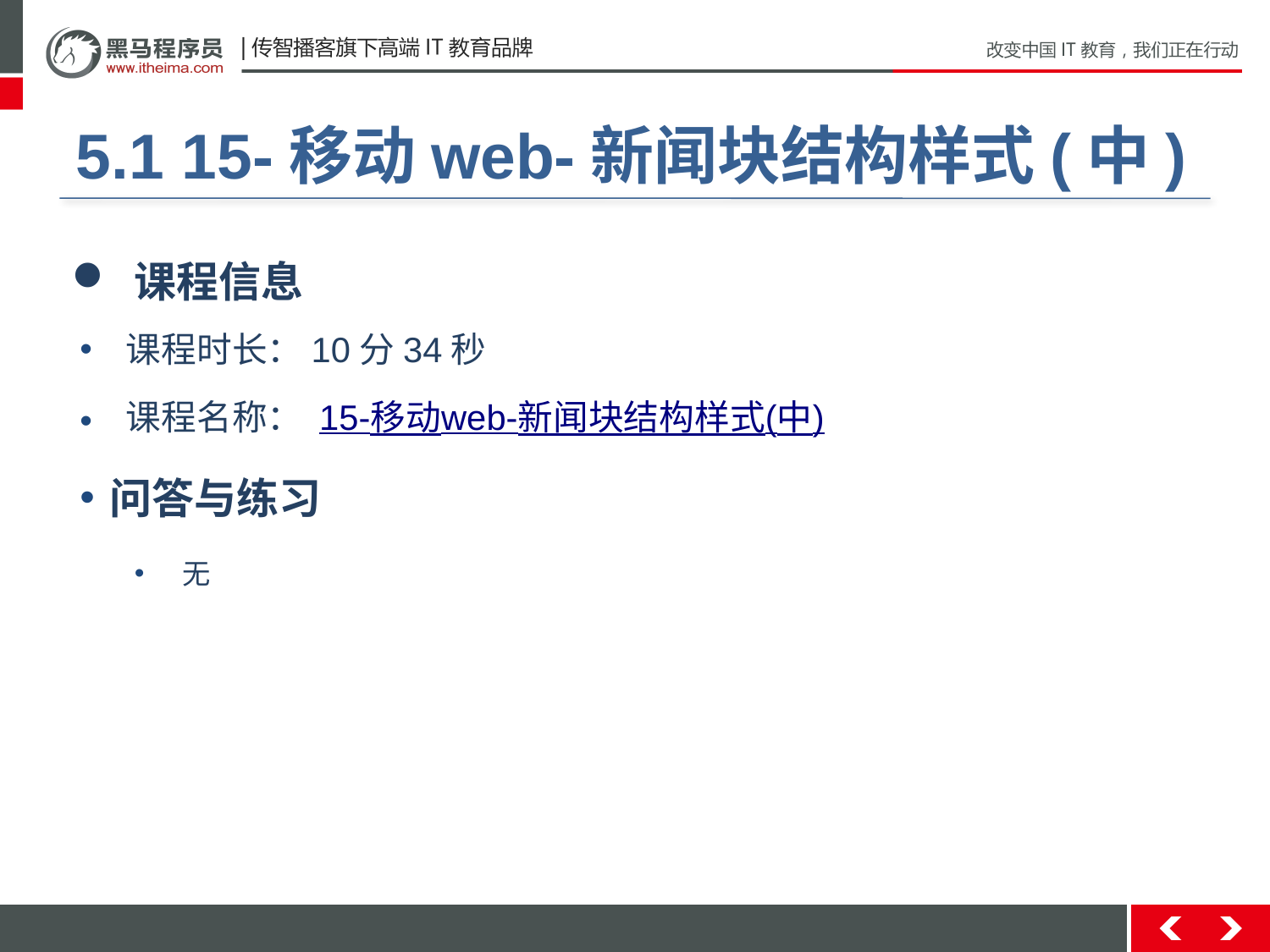

#
5.1 15-移动web-新闻块结构样式(中)
 课程信息
 课程时长：10分34秒
 课程名称： 15-移动web-新闻块结构样式(中)
问答与练习
无